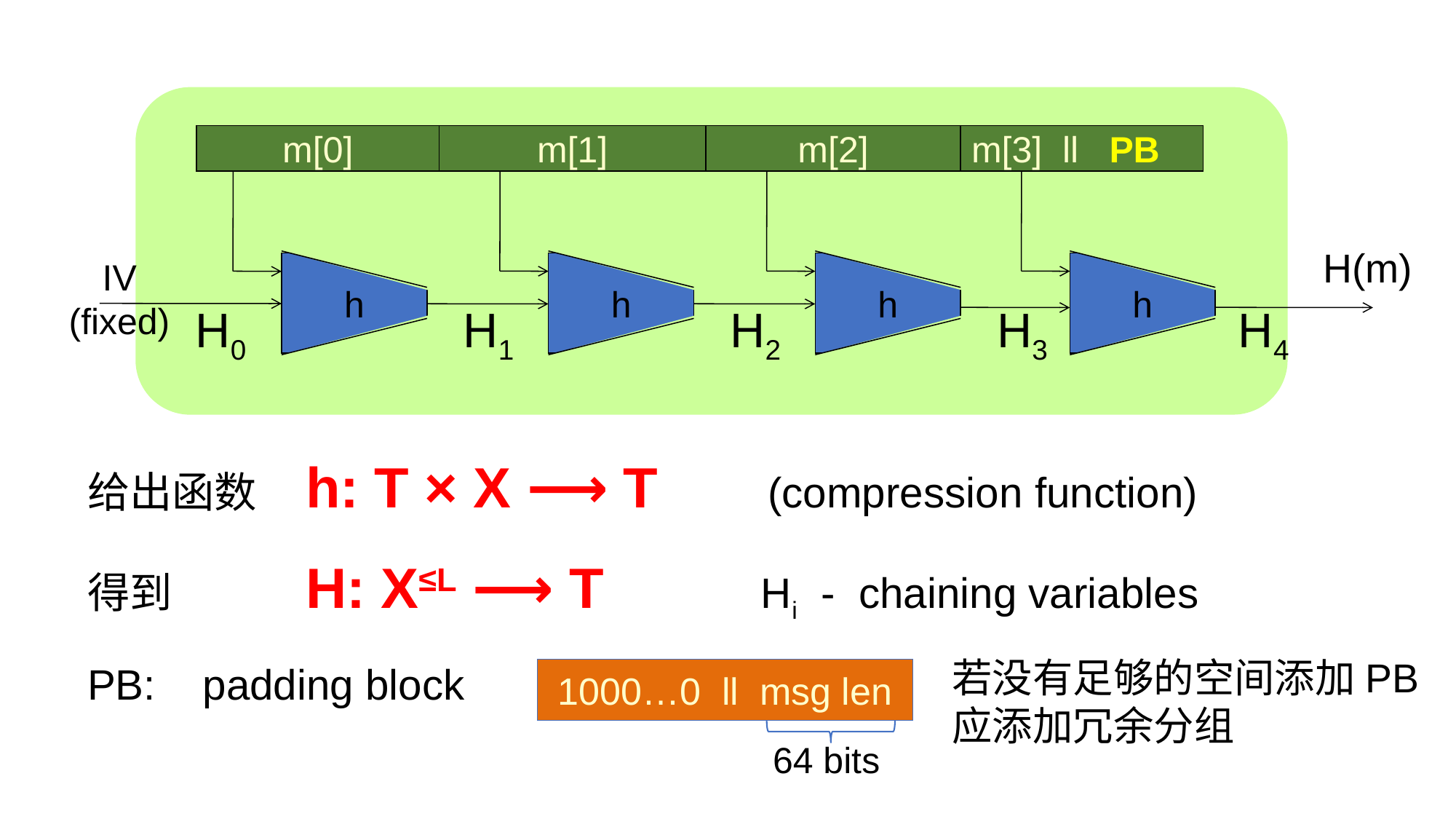

m[0]
m[1]
m[2]
m[3]  ll   PB
H(m)
IV
(fixed)

h
h
h
h
H0
H1
H2
H3
H4

给出函数	h: T × X ⟶ T       (compression function)
得到 		H: X≤L ⟶ T             Hi  -  chaining variables
PB:    padding block

若没有足够的空间添加PB
应添加冗余分组
1000…0  ll  msg len

64 bits